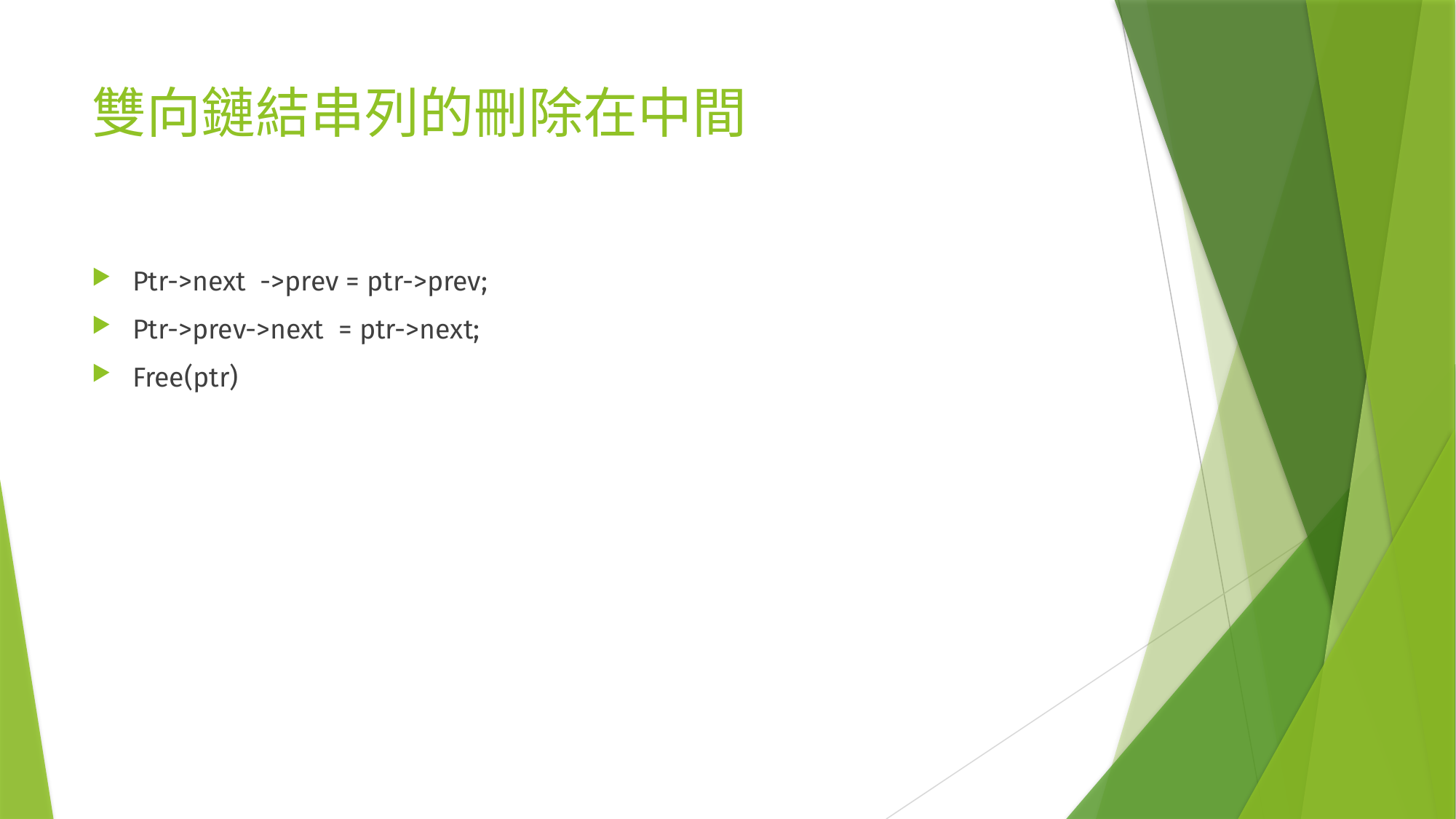

# 雙向鏈結串列的刪除在中間
Ptr->next  ->prev = ptr->prev;
Ptr->prev->next  = ptr->next;
Free(ptr)